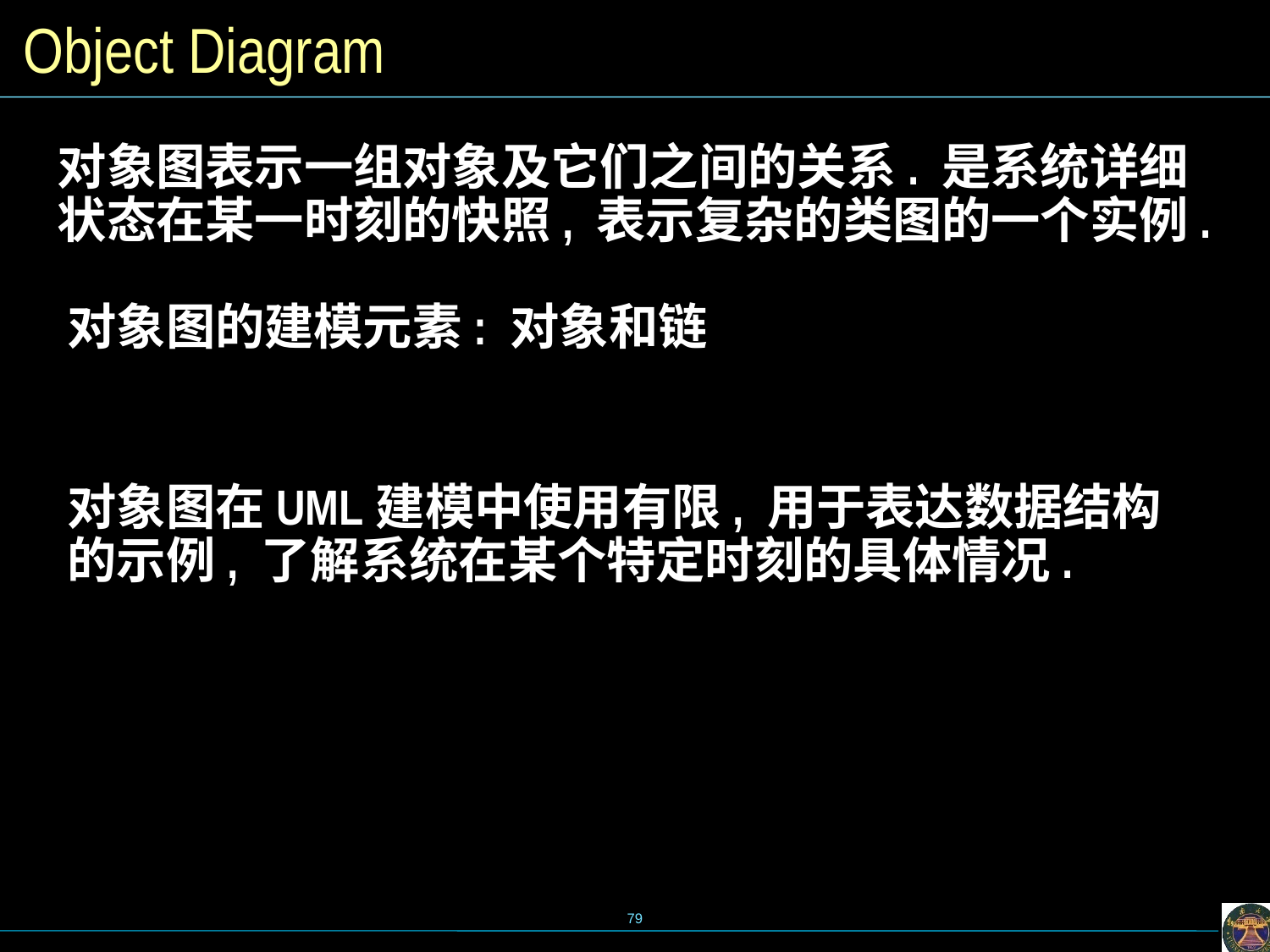

# Object Diagram
对象图表示一组对象及它们之间的关系. 是系统详细状态在某一时刻的快照, 表示复杂的类图的一个实例.
对象图的建模元素: 对象和链
对象图在UML建模中使用有限, 用于表达数据结构的示例, 了解系统在某个特定时刻的具体情况.